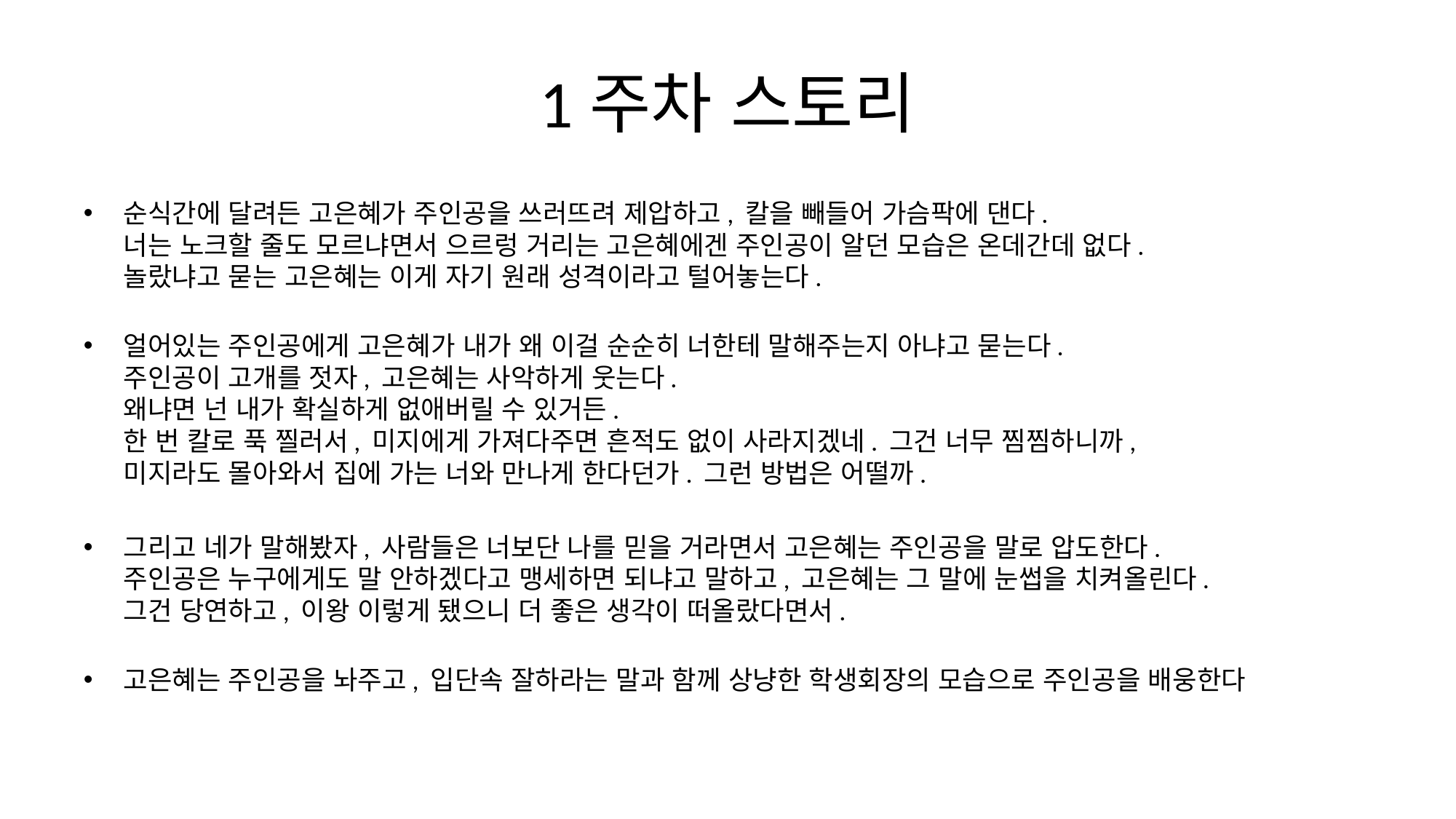

# 1주차 스토리
순식간에 달려든 고은혜가 주인공을 쓰러뜨려 제압하고, 칼을 빼들어 가슴팍에 댄다.
너는 노크할 줄도 모르냐면서 으르렁 거리는 고은혜에겐 주인공이 알던 모습은 온데간데 없다.
놀랐냐고 묻는 고은혜는 이게 자기 원래 성격이라고 털어놓는다.
얼어있는 주인공에게 고은혜가 내가 왜 이걸 순순히 너한테 말해주는지 아냐고 묻는다.
주인공이 고개를 젓자, 고은혜는 사악하게 웃는다.
왜냐면 넌 내가 확실하게 없애버릴 수 있거든.
한 번 칼로 푹 찔러서, 미지에게 가져다주면 흔적도 없이 사라지겠네. 그건 너무 찜찜하니까,
미지라도 몰아와서 집에 가는 너와 만나게 한다던가. 그런 방법은 어떨까.

그리고 네가 말해봤자, 사람들은 너보단 나를 믿을 거라면서 고은혜는 주인공을 말로 압도한다.
주인공은 누구에게도 말 안하겠다고 맹세하면 되냐고 말하고, 고은혜는 그 말에 눈썹을 치켜올린다.
그건 당연하고, 이왕 이렇게 됐으니 더 좋은 생각이 떠올랐다면서.
고은혜는 주인공을 놔주고, 입단속 잘하라는 말과 함께 상냥한 학생회장의 모습으로 주인공을 배웅한다